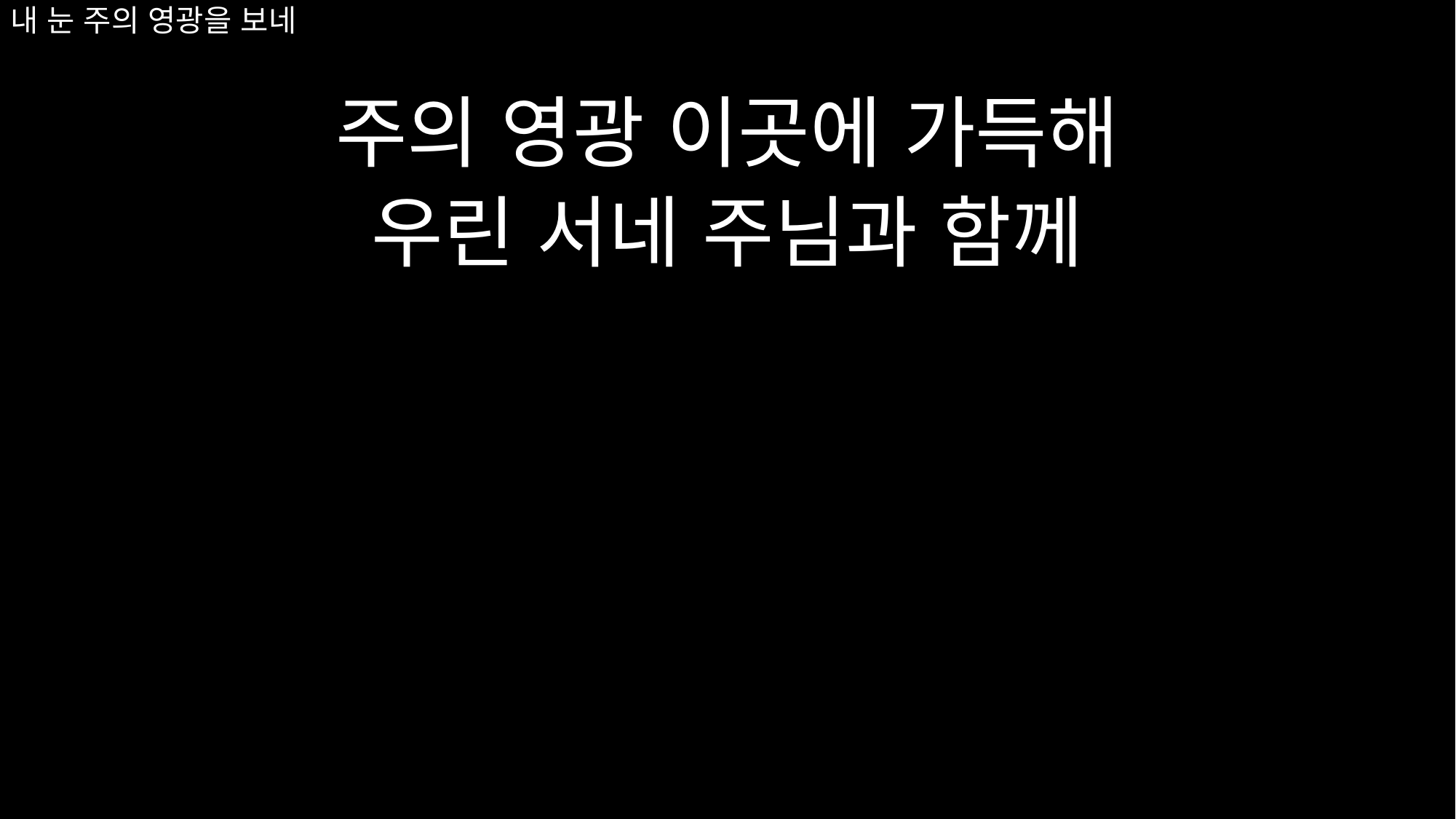

# 내 눈 주의 영광을 보네
주의 영광 이곳에 가득해
우린 서네 주님과 함께